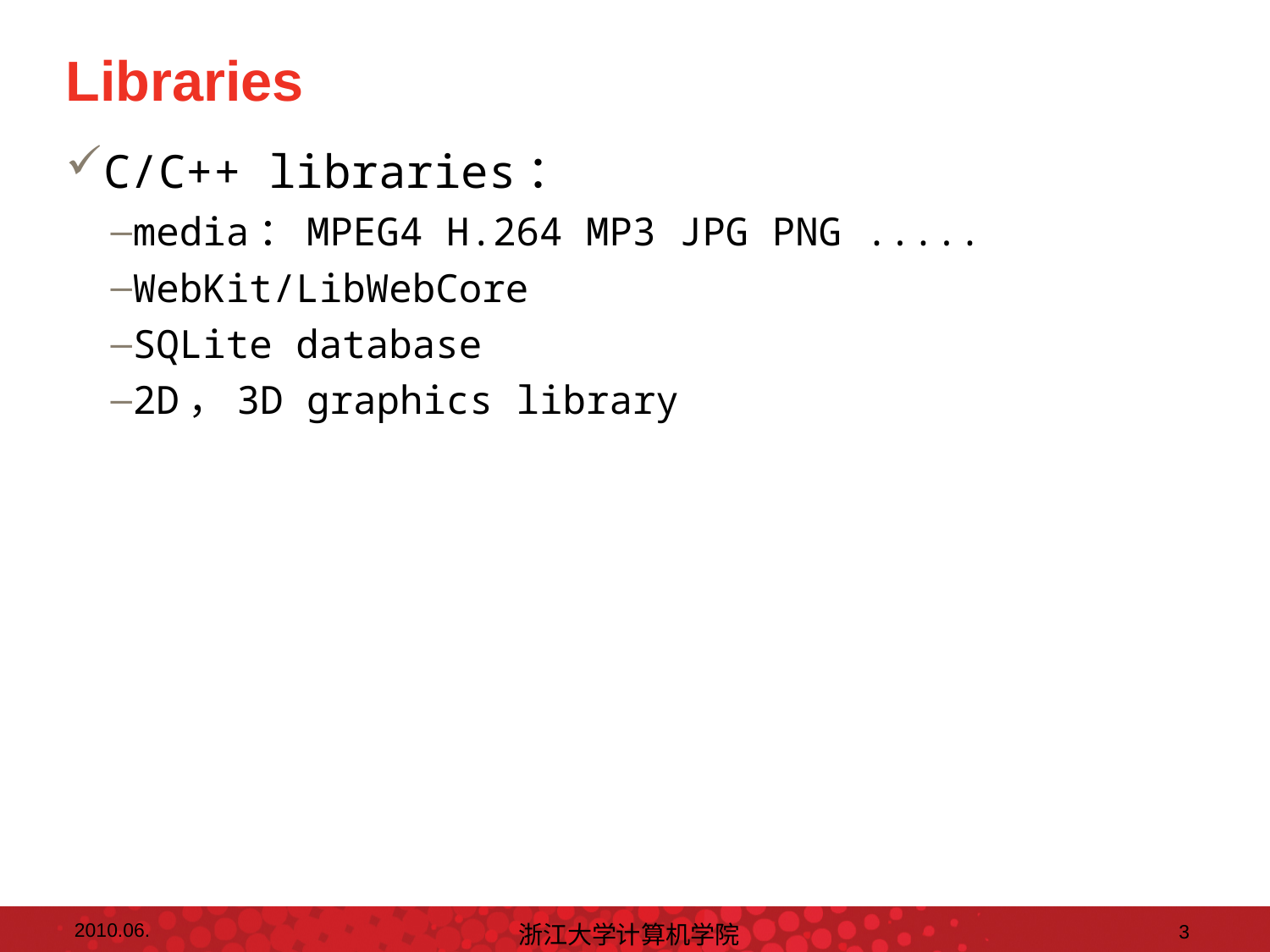

# Libraries
C/C++ libraries：
media：MPEG4 H.264 MP3 JPG PNG .....
WebKit/LibWebCore
SQLite database
2D，3D graphics library
2010.06.
浙江大学计算机学院
3